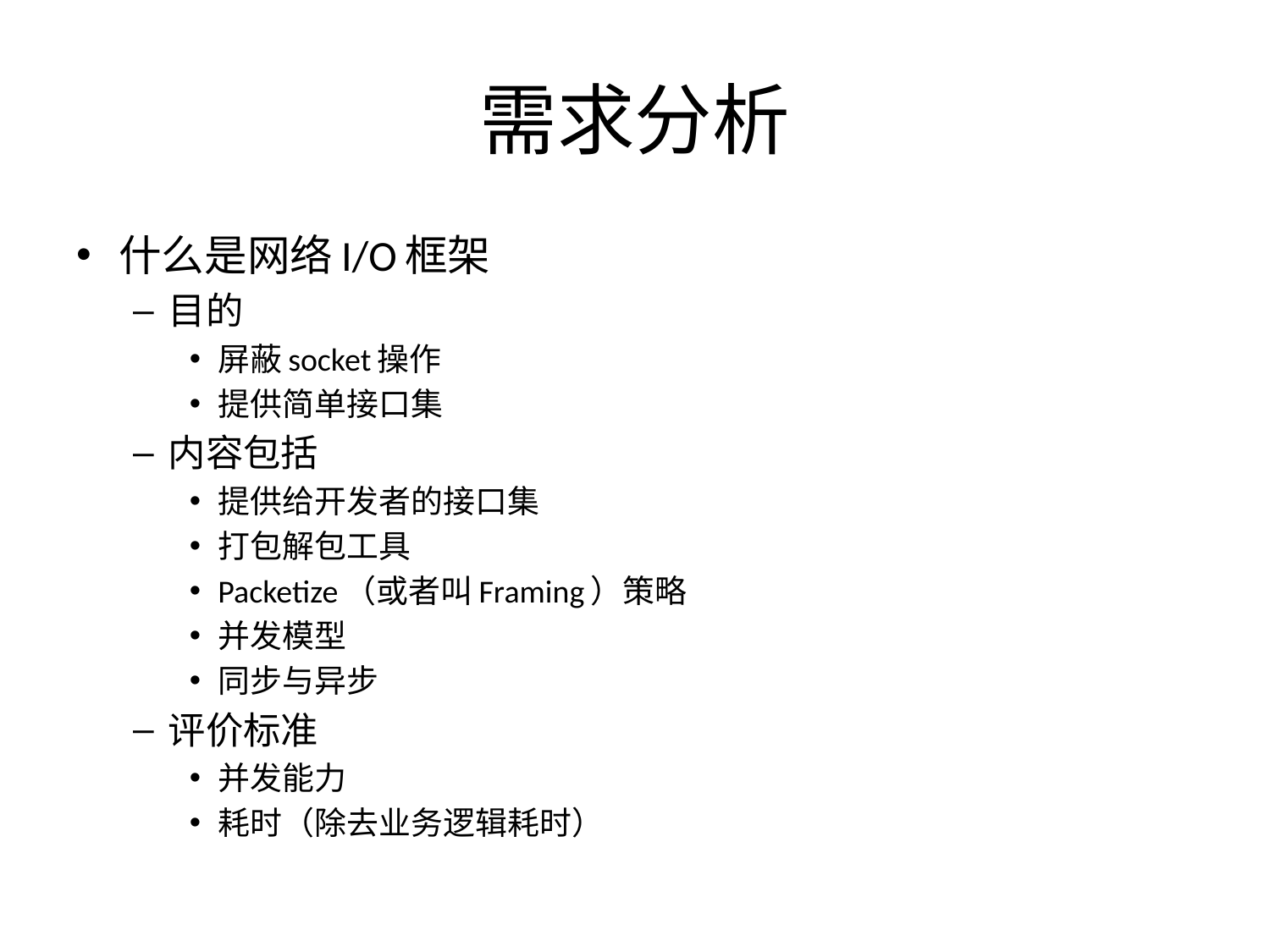

# 需求分析
什么是网络I/O框架
目的
屏蔽socket操作
提供简单接口集
内容包括
提供给开发者的接口集
打包解包工具
Packetize（或者叫Framing）策略
并发模型
同步与异步
评价标准
并发能力
耗时（除去业务逻辑耗时）